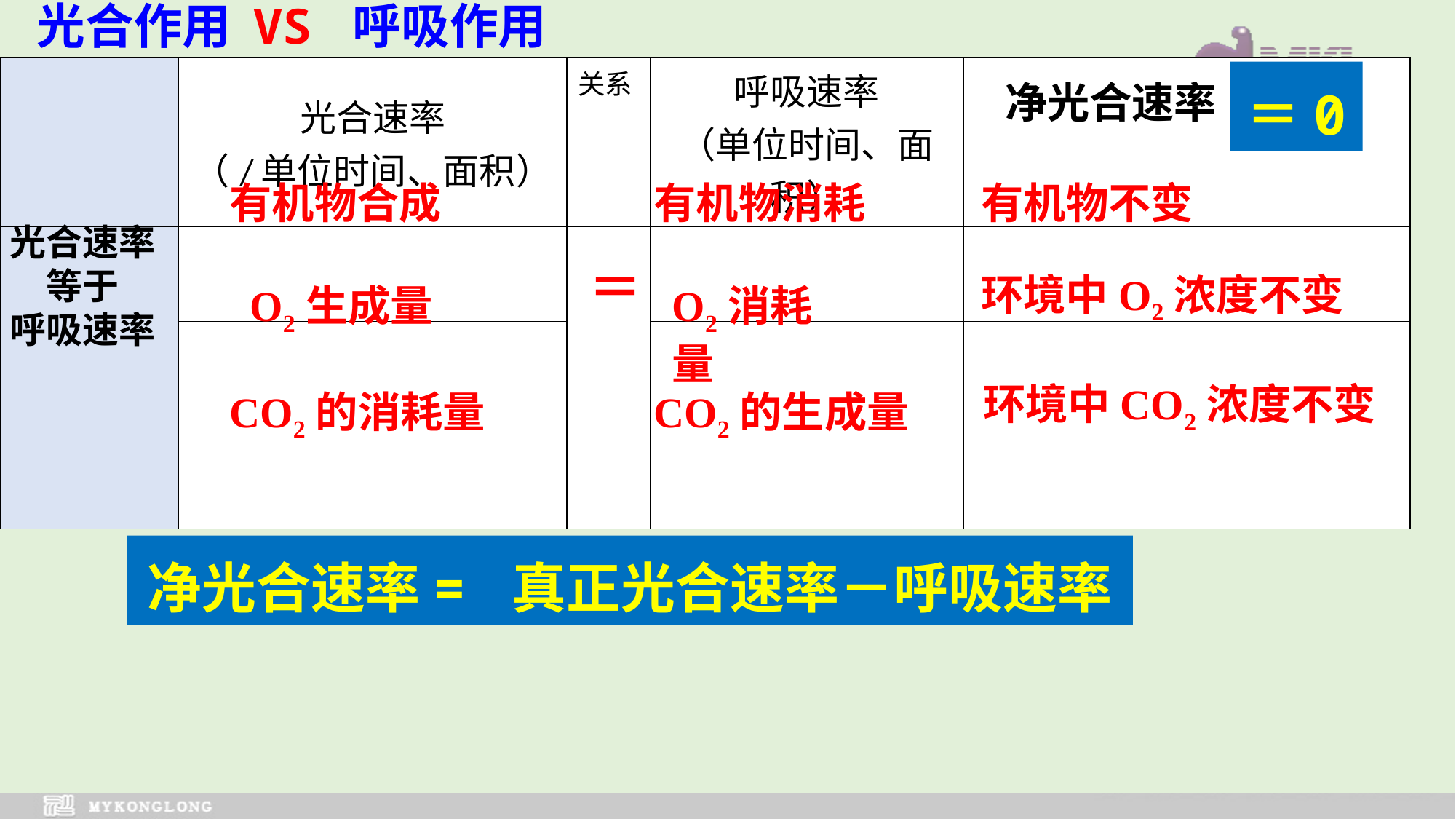

光合作用 VS 呼吸作用
|  | 光合速率 （/单位时间、面积） | 关系 | 呼吸速率 （单位时间、面积） |  |
| --- | --- | --- | --- | --- |
|  |  |  |  |  |
|  |  |  |  |  |
|  |  |  |  |  |
＝0
净光合速率
有机物合成
有机物消耗
有机物不变
光合速率
等于
呼吸速率
＝
环境中O2浓度不变
O2生成量
O2消耗量
环境中CO2浓度不变
CO2的消耗量
CO2的生成量
净光合速率= 真正光合速率－呼吸速率